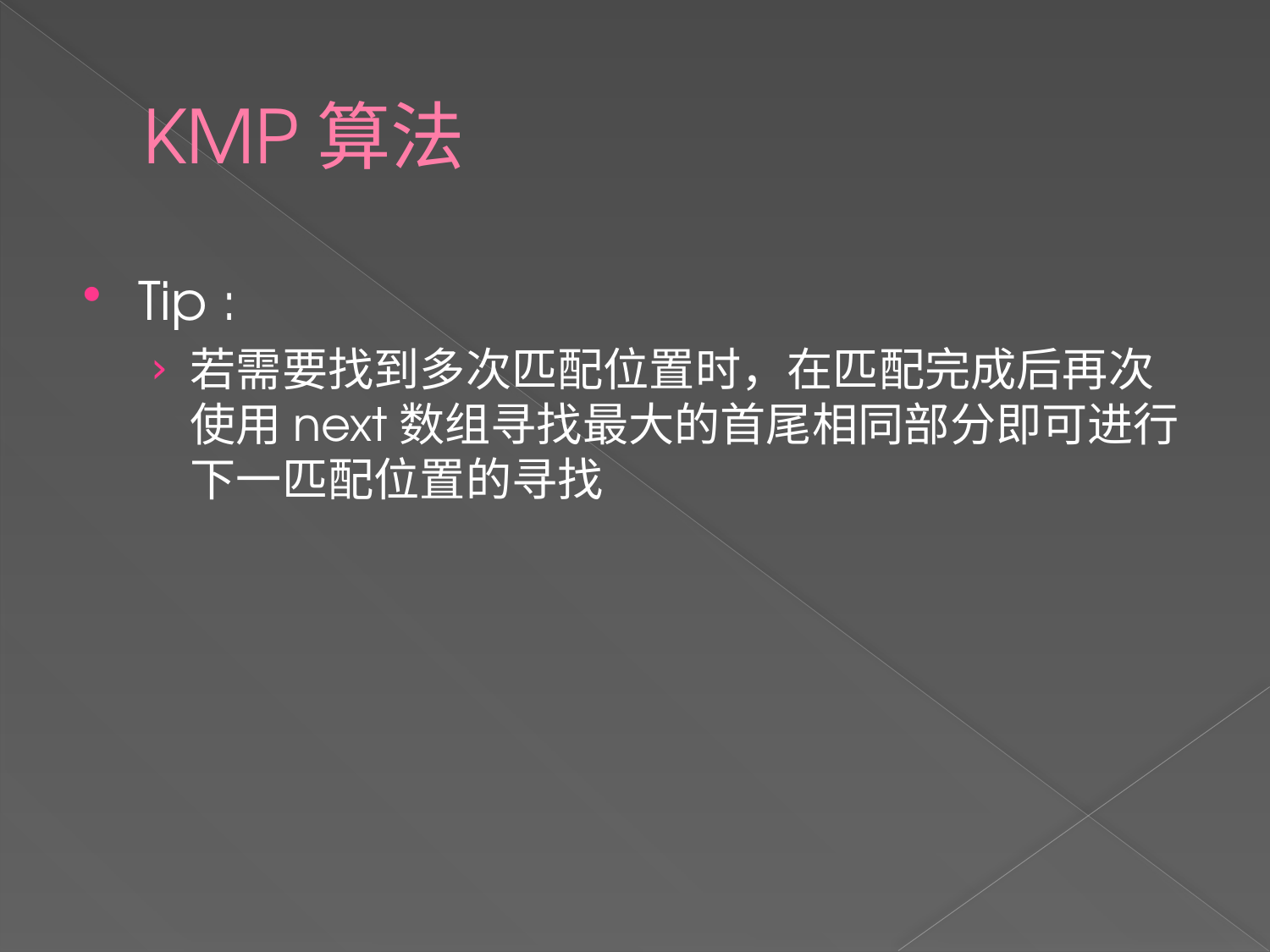

# KMP算法
Tip :
若需要找到多次匹配位置时，在匹配完成后再次使用next数组寻找最大的首尾相同部分即可进行下一匹配位置的寻找